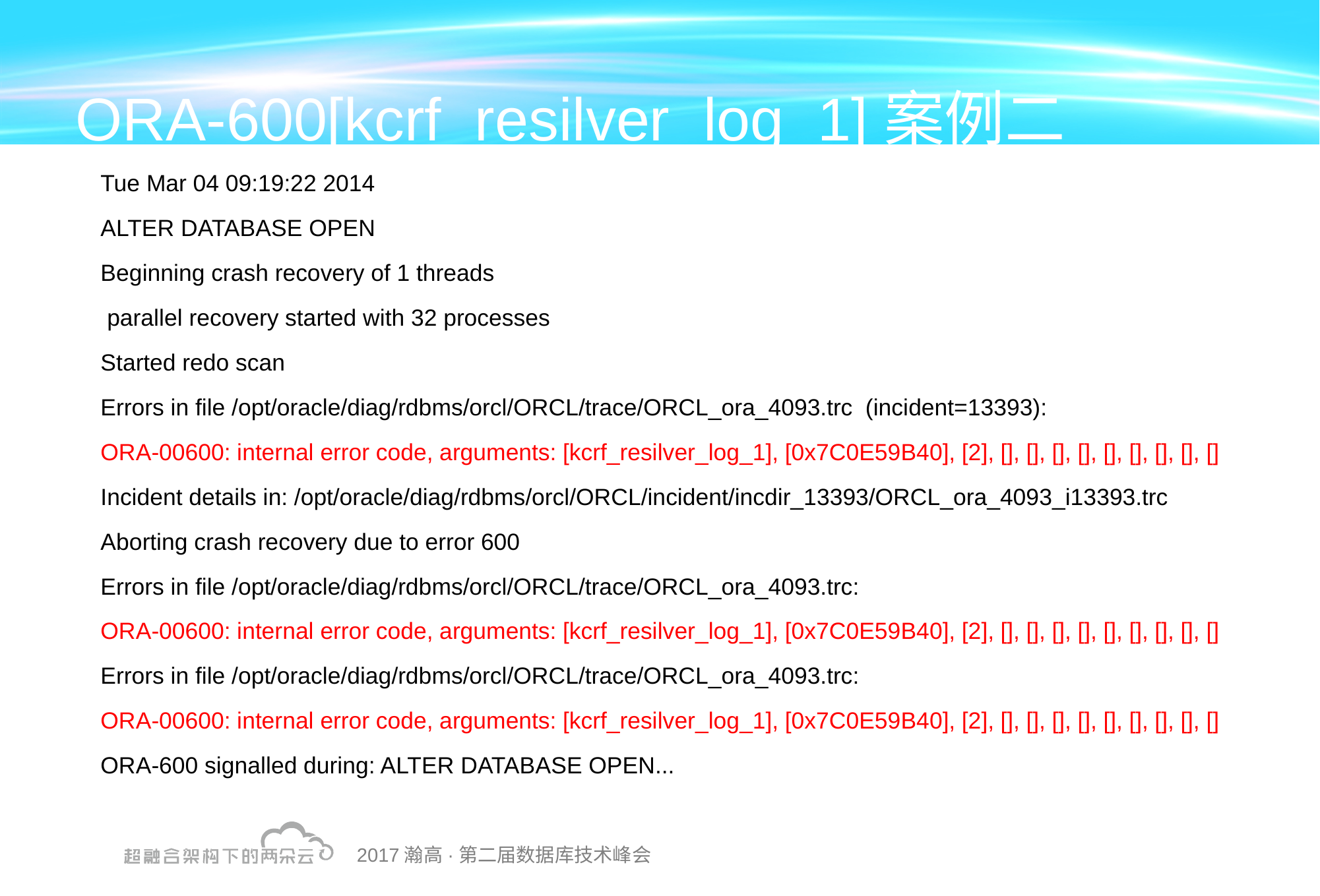

# ORA-600[kcrf_resilver_log_1]案例二
Tue Mar 04 09:19:22 2014
ALTER DATABASE OPEN
Beginning crash recovery of 1 threads
 parallel recovery started with 32 processes
Started redo scan
Errors in file /opt/oracle/diag/rdbms/orcl/ORCL/trace/ORCL_ora_4093.trc  (incident=13393):
ORA-00600: internal error code, arguments: [kcrf_resilver_log_1], [0x7C0E59B40], [2], [], [], [], [], [], [], [], [], []
Incident details in: /opt/oracle/diag/rdbms/orcl/ORCL/incident/incdir_13393/ORCL_ora_4093_i13393.trc
Aborting crash recovery due to error 600
Errors in file /opt/oracle/diag/rdbms/orcl/ORCL/trace/ORCL_ora_4093.trc:
ORA-00600: internal error code, arguments: [kcrf_resilver_log_1], [0x7C0E59B40], [2], [], [], [], [], [], [], [], [], []
Errors in file /opt/oracle/diag/rdbms/orcl/ORCL/trace/ORCL_ora_4093.trc:
ORA-00600: internal error code, arguments: [kcrf_resilver_log_1], [0x7C0E59B40], [2], [], [], [], [], [], [], [], [], []
ORA-600 signalled during: ALTER DATABASE OPEN...